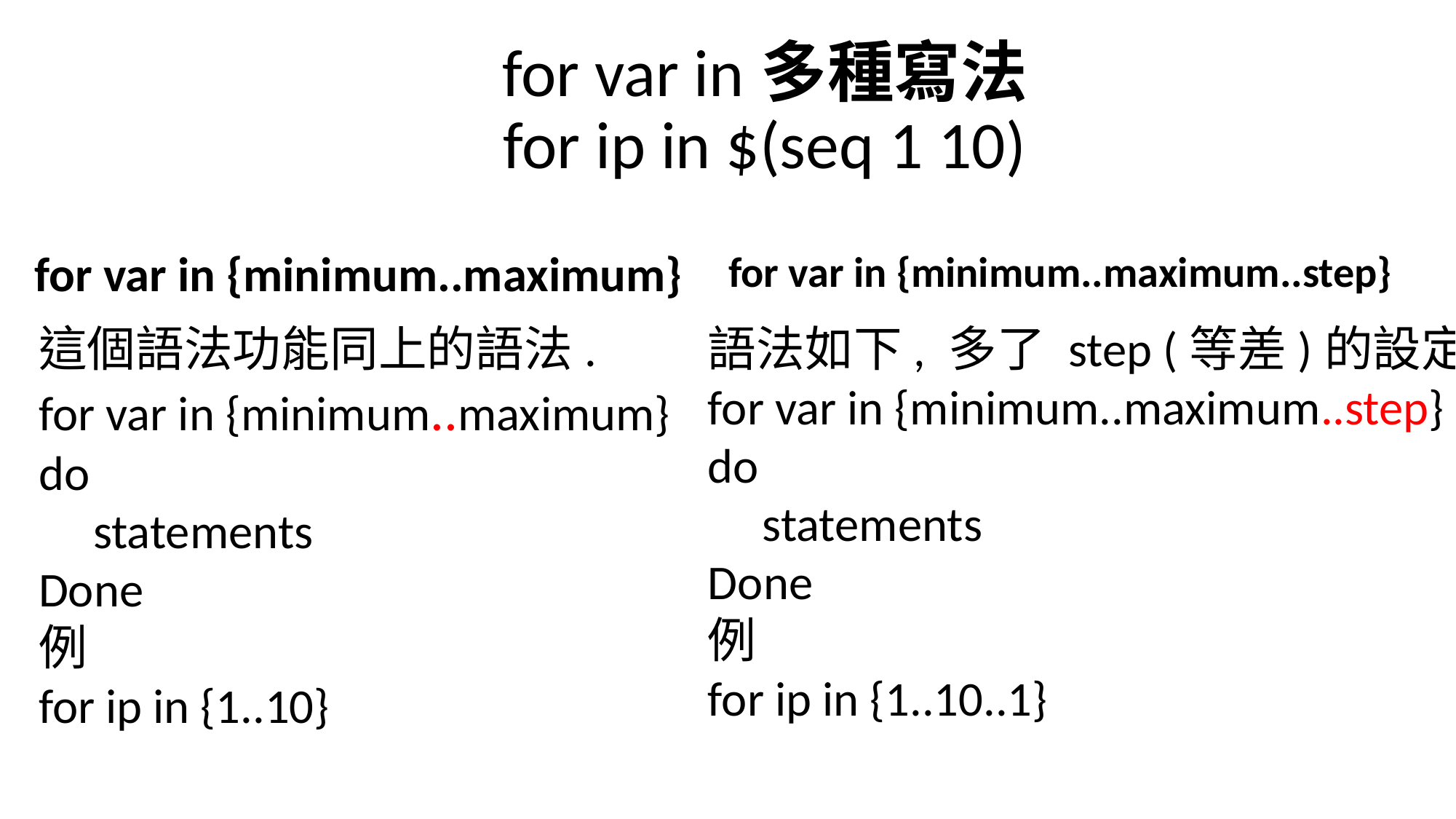

# for var in多種寫法 for ip in $(seq 1 10)
for var in {minimum..maximum}

這個語法功能同上的語法.
for var in {minimum..maximum}
do
     statements
Done
例
for ip in {1..10}
for var in {minimum..maximum..step}
語法如下, 多了 step (等差)的設定:
for var in {minimum..maximum..step}
do
     statements
Done
例
for ip in {1..10..1}